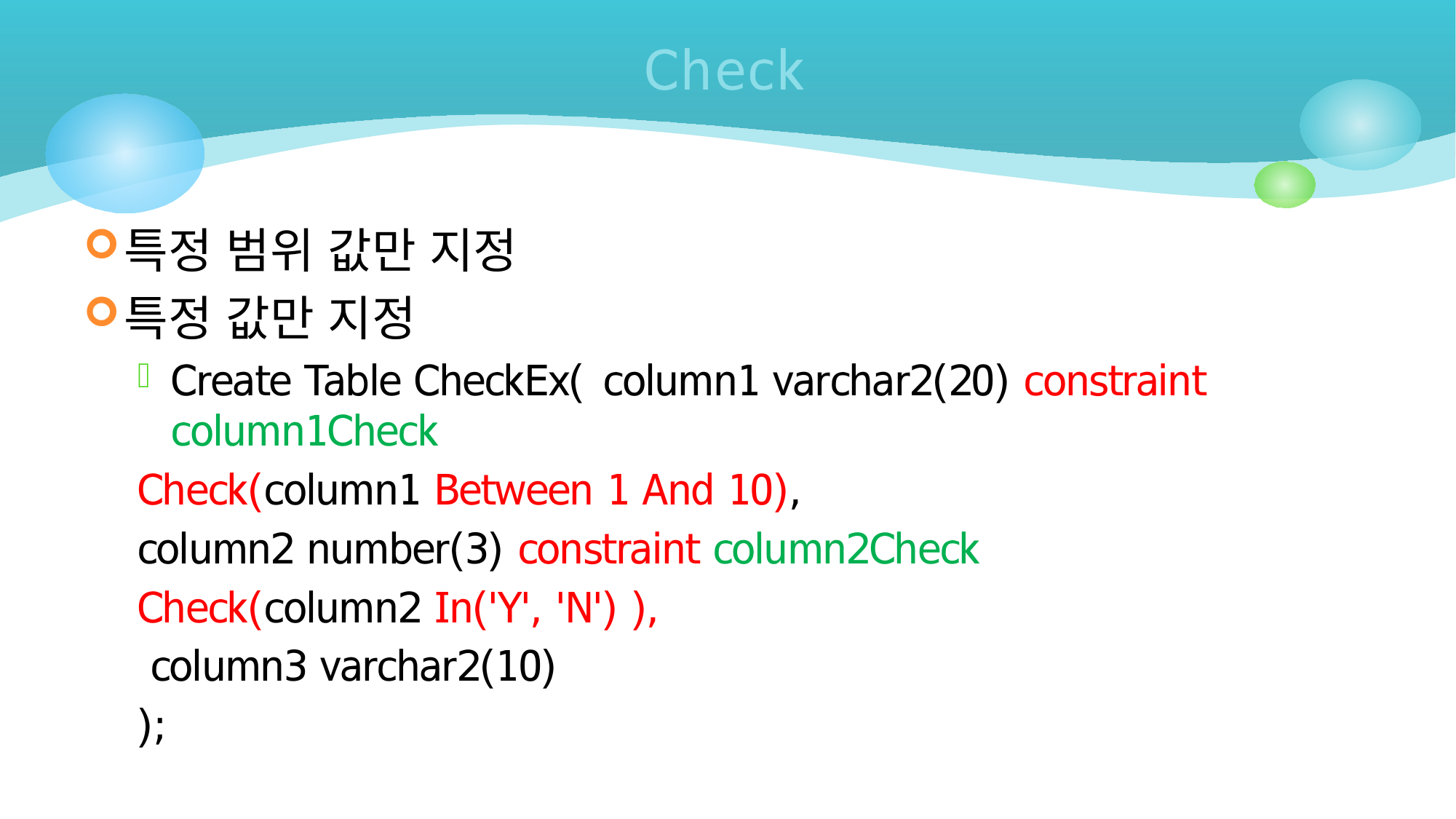

# Check
특정 범위 값만 지정
특정 값만 지정
Create Table CheckEx(							column1 varchar2(20) constraint column1Check
	Check(column1 Between 1 And 10),
	column2 number(3) constraint column2Check
	Check(column2 In('Y', 'N') ),
	 column3 varchar2(10)
	);